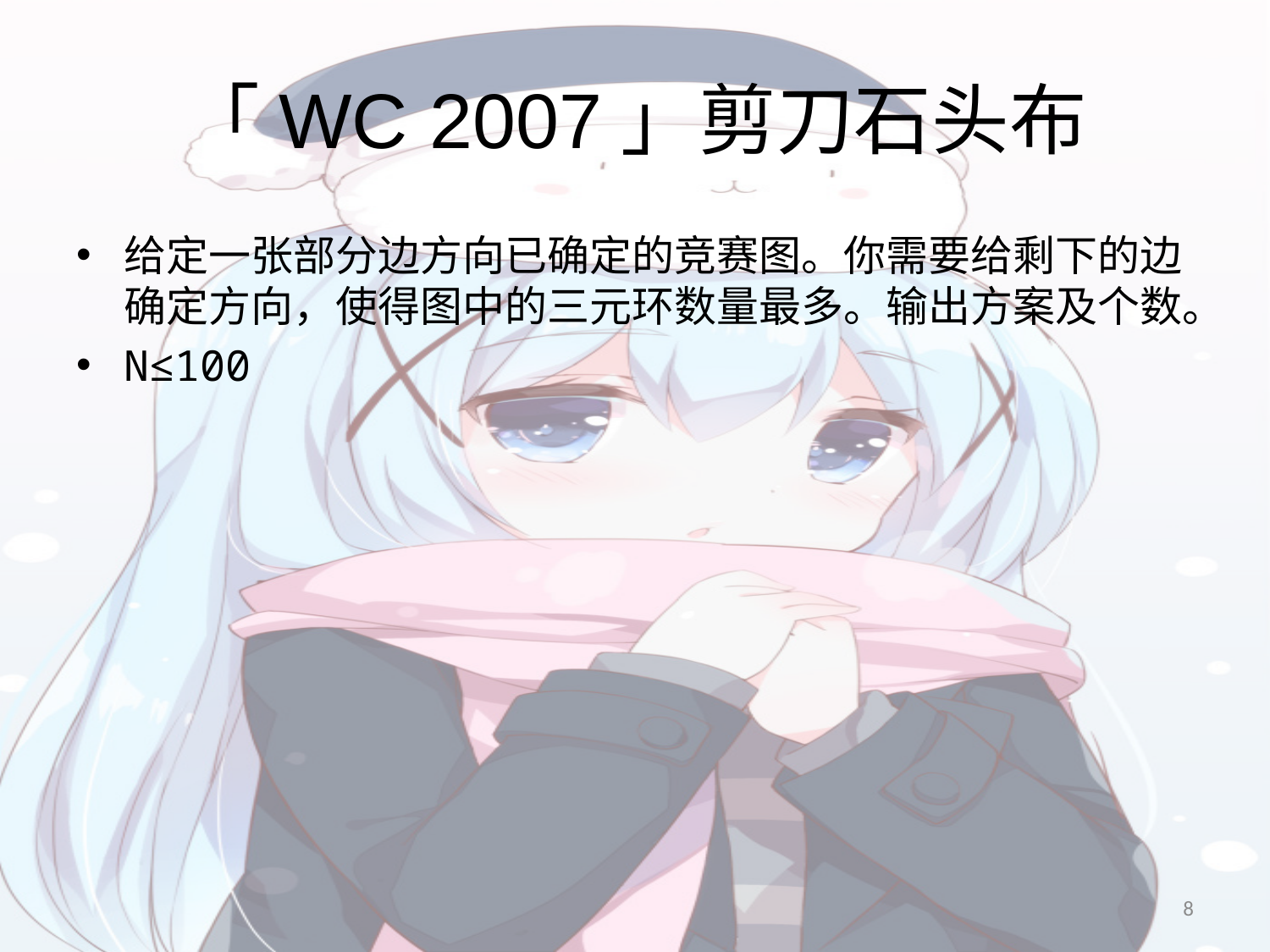

# 「WC 2007」剪刀石头布
给定一张部分边方向已确定的竞赛图。你需要给剩下的边确定方向，使得图中的三元环数量最多。输出方案及个数。
N≤100
8